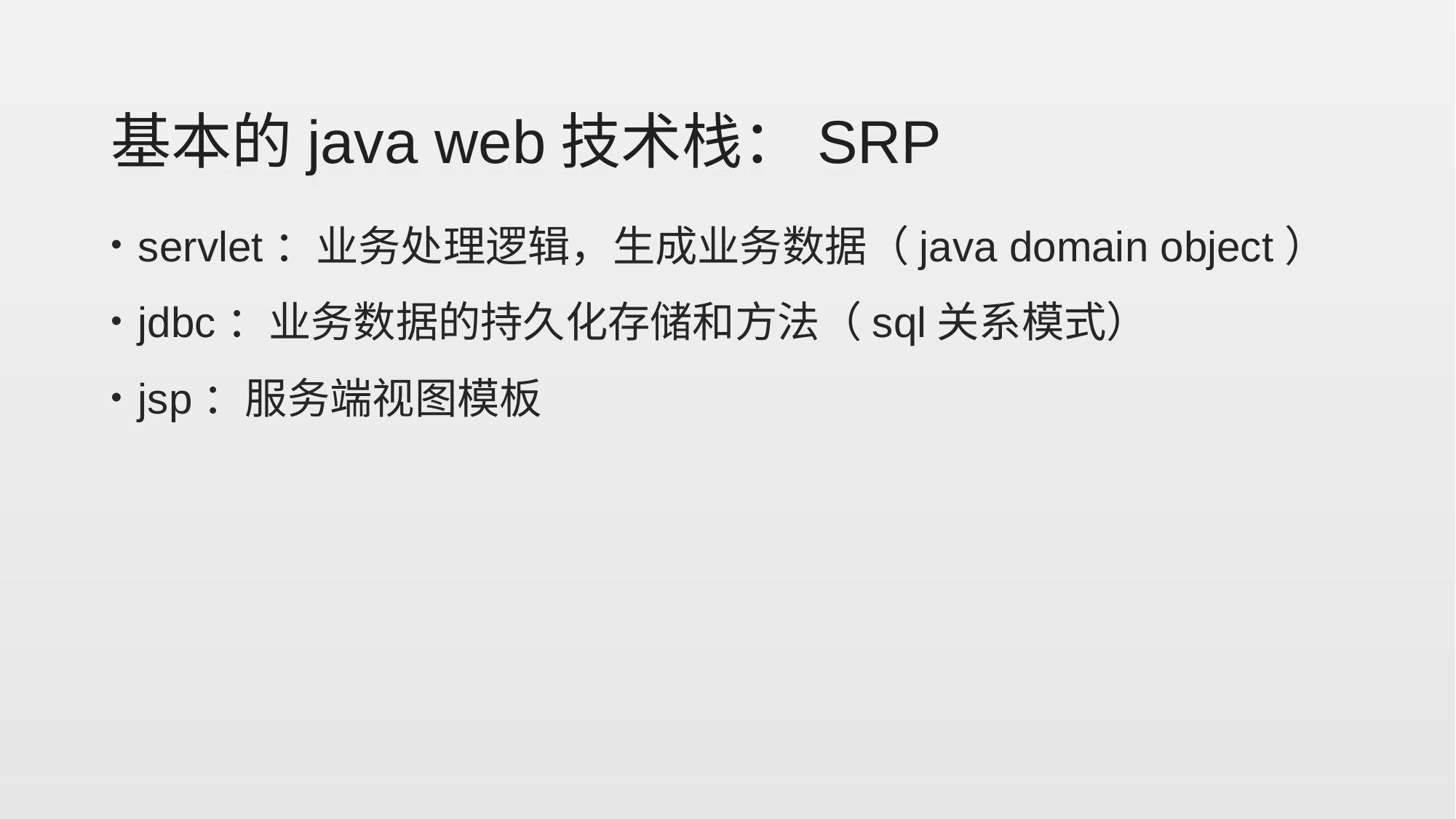

# 基本的java web技术栈：SRP
servlet：业务处理逻辑，生成业务数据（java domain object）
jdbc：业务数据的持久化存储和方法（sql关系模式）
jsp：服务端视图模板